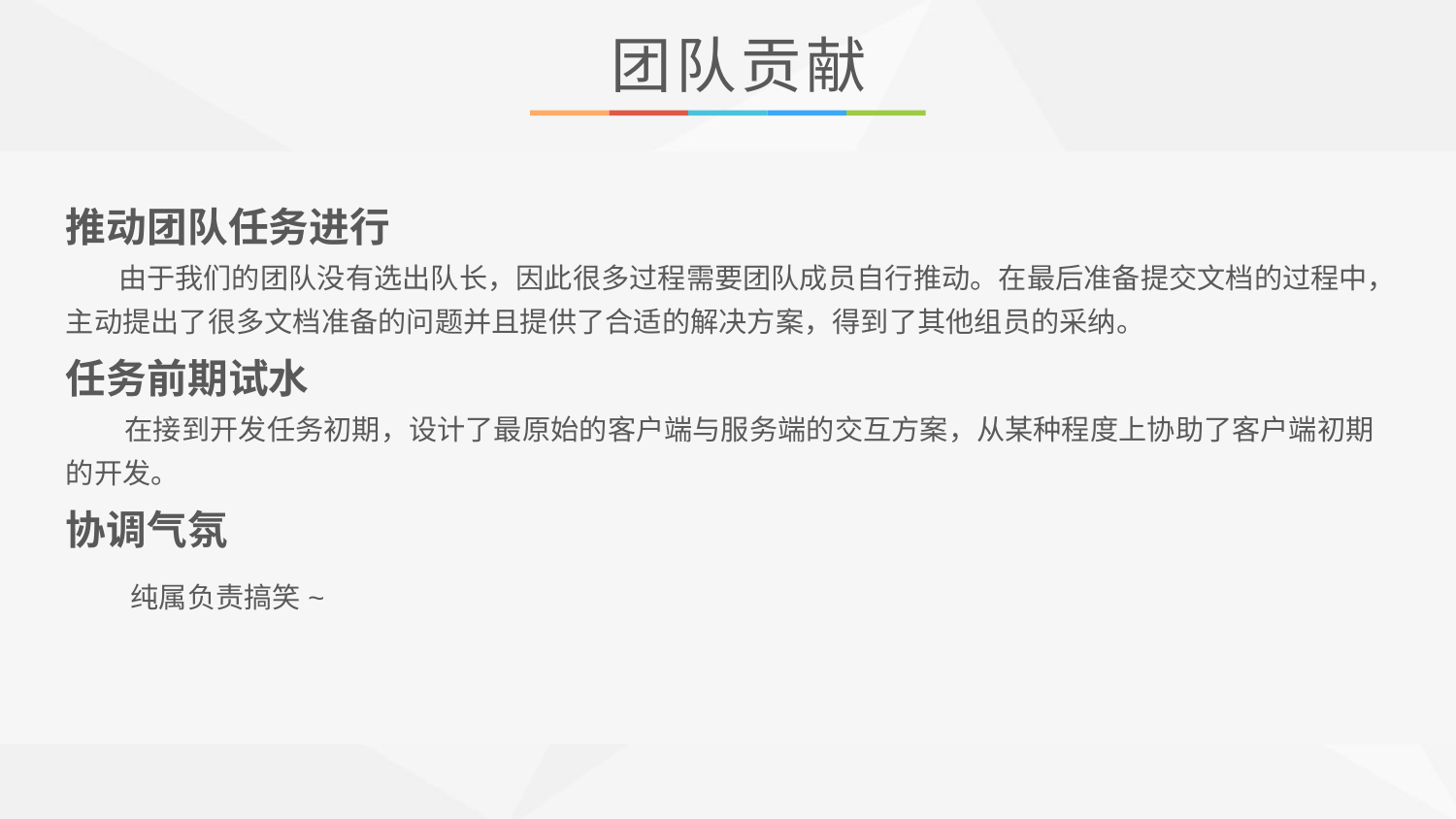

团队贡献
推动团队任务进行
       由于我们的团队没有选出队长，因此很多过程需要团队成员自行推动。在最后准备提交文档的过程中，主动提出了很多文档准备的问题并且提供了合适的解决方案，得到了其他组员的采纳。
任务前期试水
        在接到开发任务初期，设计了最原始的客户端与服务端的交互方案，从某种程度上协助了客户端初期的开发。
协调气氛
      纯属负责搞笑~